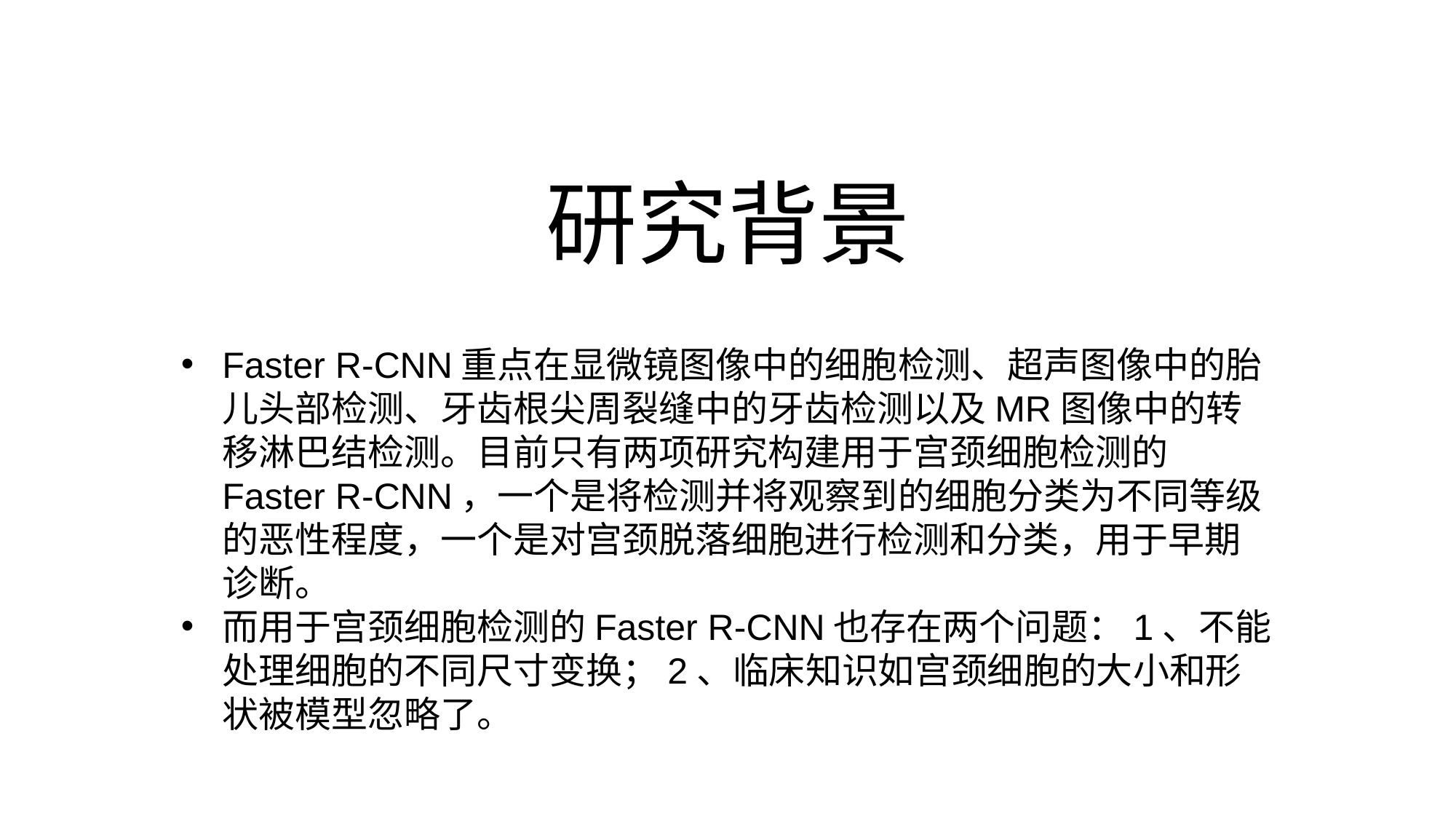

# 研究背景
Faster R-CNN重点在显微镜图像中的细胞检测、超声图像中的胎儿头部检测、牙齿根尖周裂缝中的牙齿检测以及MR图像中的转移淋巴结检测。目前只有两项研究构建用于宫颈细胞检测的Faster R-CNN，一个是将检测并将观察到的细胞分类为不同等级的恶性程度，一个是对宫颈脱落细胞进行检测和分类，用于早期诊断。
而用于宫颈细胞检测的Faster R-CNN也存在两个问题：1、不能处理细胞的不同尺寸变换；2、临床知识如宫颈细胞的大小和形状被模型忽略了。